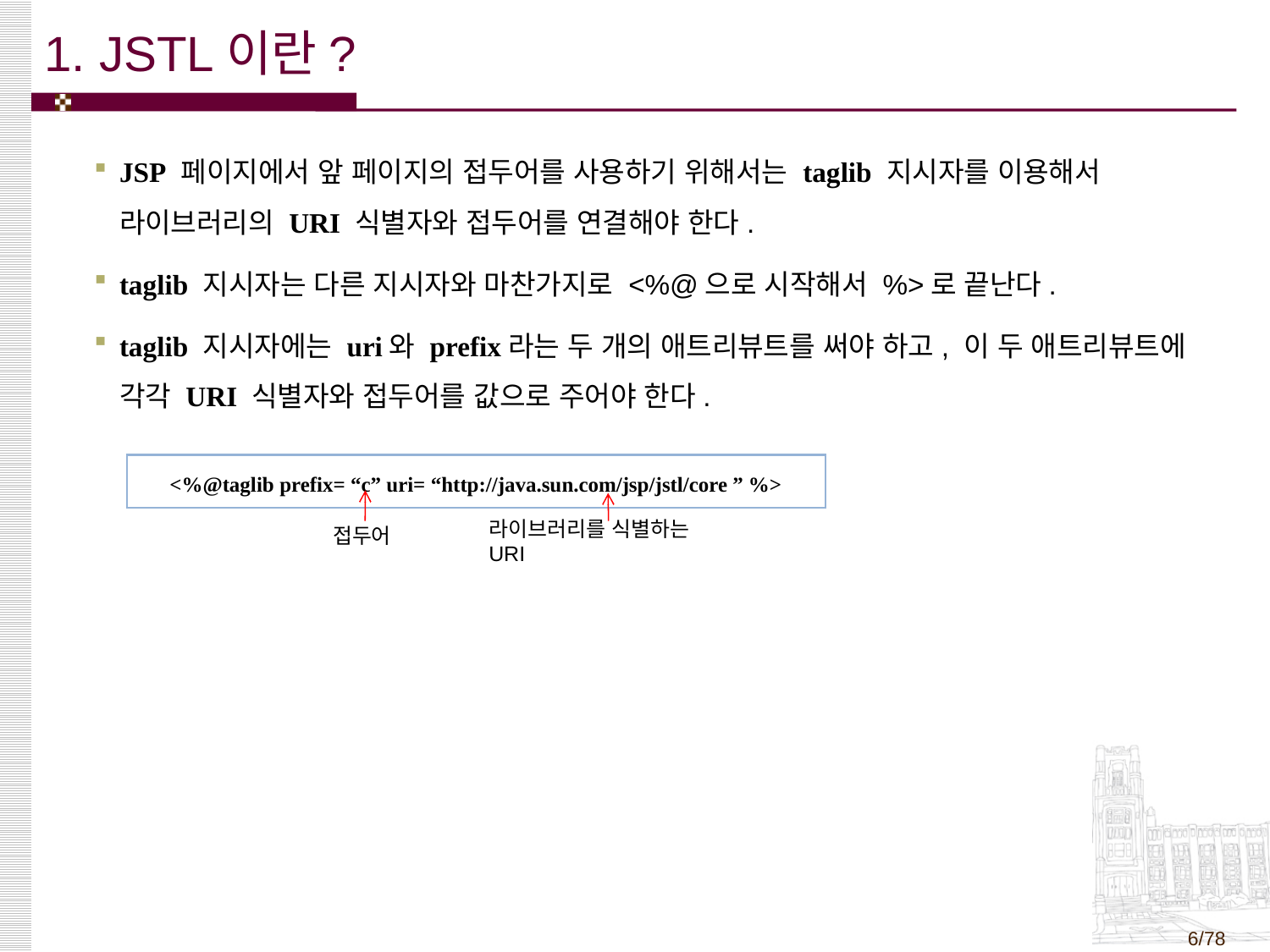

# 1. JSTL이란?
JSP 페이지에서 앞 페이지의 접두어를 사용하기 위해서는 taglib 지시자를 이용해서 라이브러리의 URI 식별자와 접두어를 연결해야 한다.
taglib 지시자는 다른 지시자와 마찬가지로 <%@으로 시작해서 %>로 끝난다.
taglib 지시자에는 uri와 prefix라는 두 개의 애트리뷰트를 써야 하고, 이 두 애트리뷰트에 각각 URI 식별자와 접두어를 값으로 주어야 한다.

| <%@taglib prefix= “c” uri= “http://java.sun.com/jsp/jstl/core ” %> |
| --- |
     접두어
라이브러리를 식별하는 URI